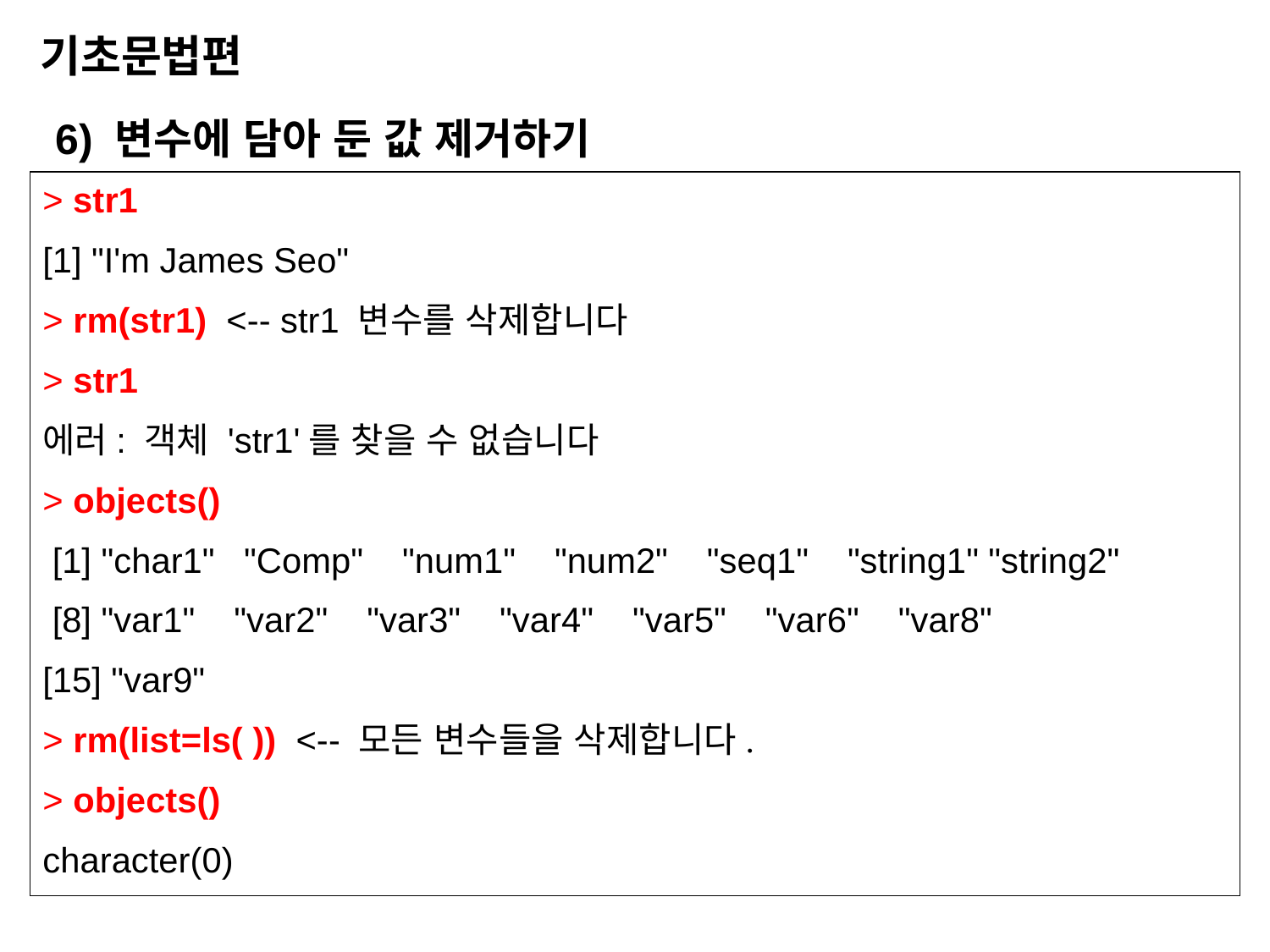

기초문법편
6) 변수에 담아 둔 값 제거하기
> str1
[1] "I'm James Seo"
> rm(str1)  <-- str1 변수를 삭제합니다
> str1
에러: 객체 'str1'를 찾을 수 없습니다
> objects()
 [1] "char1"   "Comp"    "num1"    "num2"    "seq1"    "string1" "string2"
 [8] "var1"    "var2"    "var3"    "var4"    "var5"    "var6"    "var8"
[15] "var9"
> rm(list=ls( ))  <-- 모든 변수들을 삭제합니다.
> objects()
character(0)